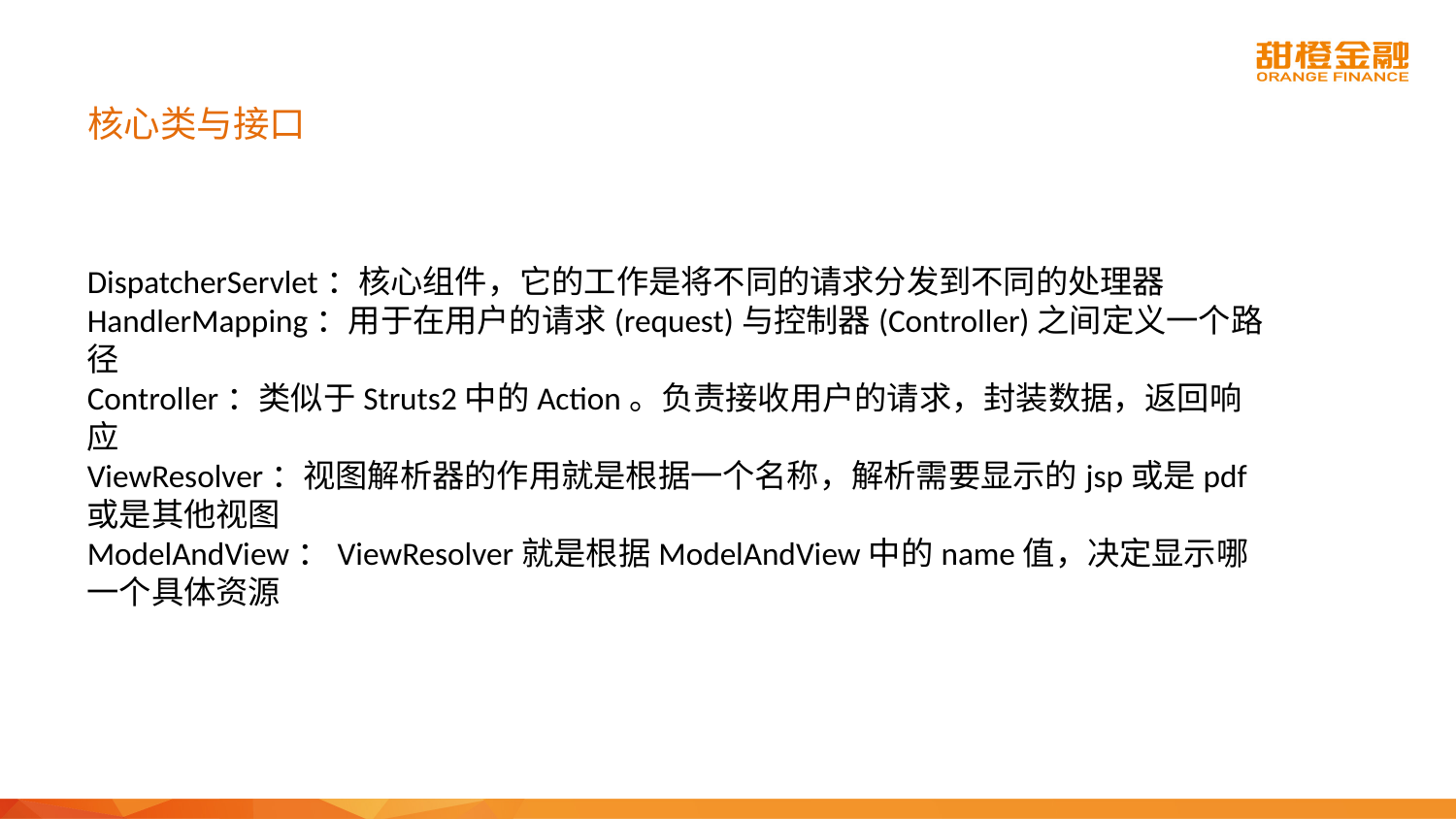

# 核心类与接口
DispatcherServlet：核心组件，它的工作是将不同的请求分发到不同的处理器
HandlerMapping：用于在用户的请求(request)与控制器(Controller)之间定义一个路径
Controller：类似于Struts2中的Action。负责接收用户的请求，封装数据，返回响应
ViewResolver：视图解析器的作用就是根据一个名称，解析需要显示的jsp或是pdf
或是其他视图
ModelAndView：ViewResolver就是根据ModelAndView中的name值，决定显示哪一个具体资源